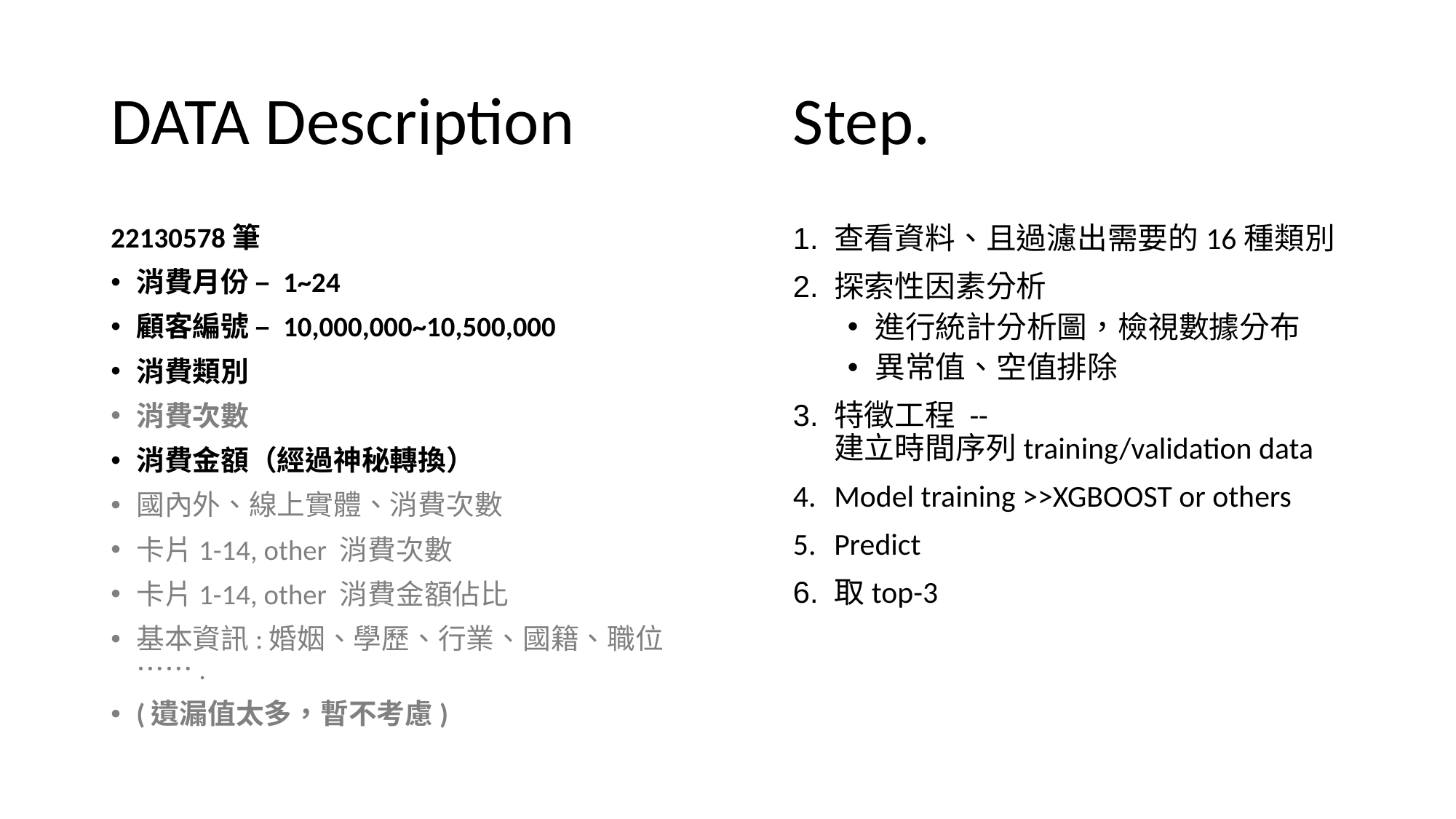

# DATA Description
Step.
22130578筆
消費月份 – 1~24
顧客編號 – 10,000,000~10,500,000
消費類別
消費次數
消費金額（經過神秘轉換）
國內外、線上實體、消費次數
卡片1-14, other 消費次數
卡片1-14, other 消費金額佔比
基本資訊:婚姻、學歷、行業、國籍、職位…….
(遺漏值太多，暫不考慮)

查看資料、且過濾出需要的16種類別
探索性因素分析
進行統計分析圖，檢視數據分布
異常值、空值排除
特徵工程 -- 建立時間序列training/validation data
Model training >>XGBOOST or others
Predict
取top-3